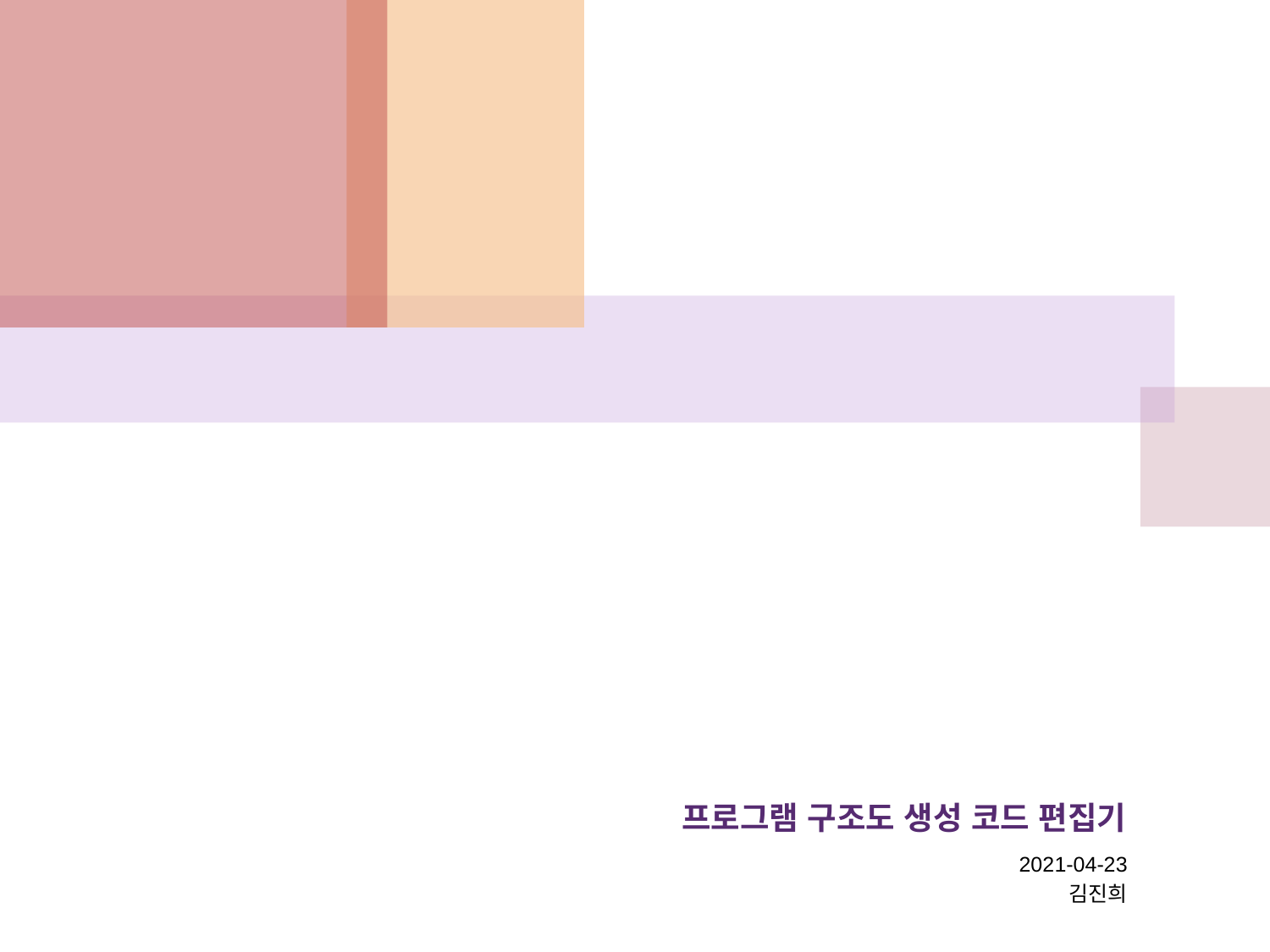

# 프로그램 구조도 생성 코드 편집기
2021-04-23
김진희